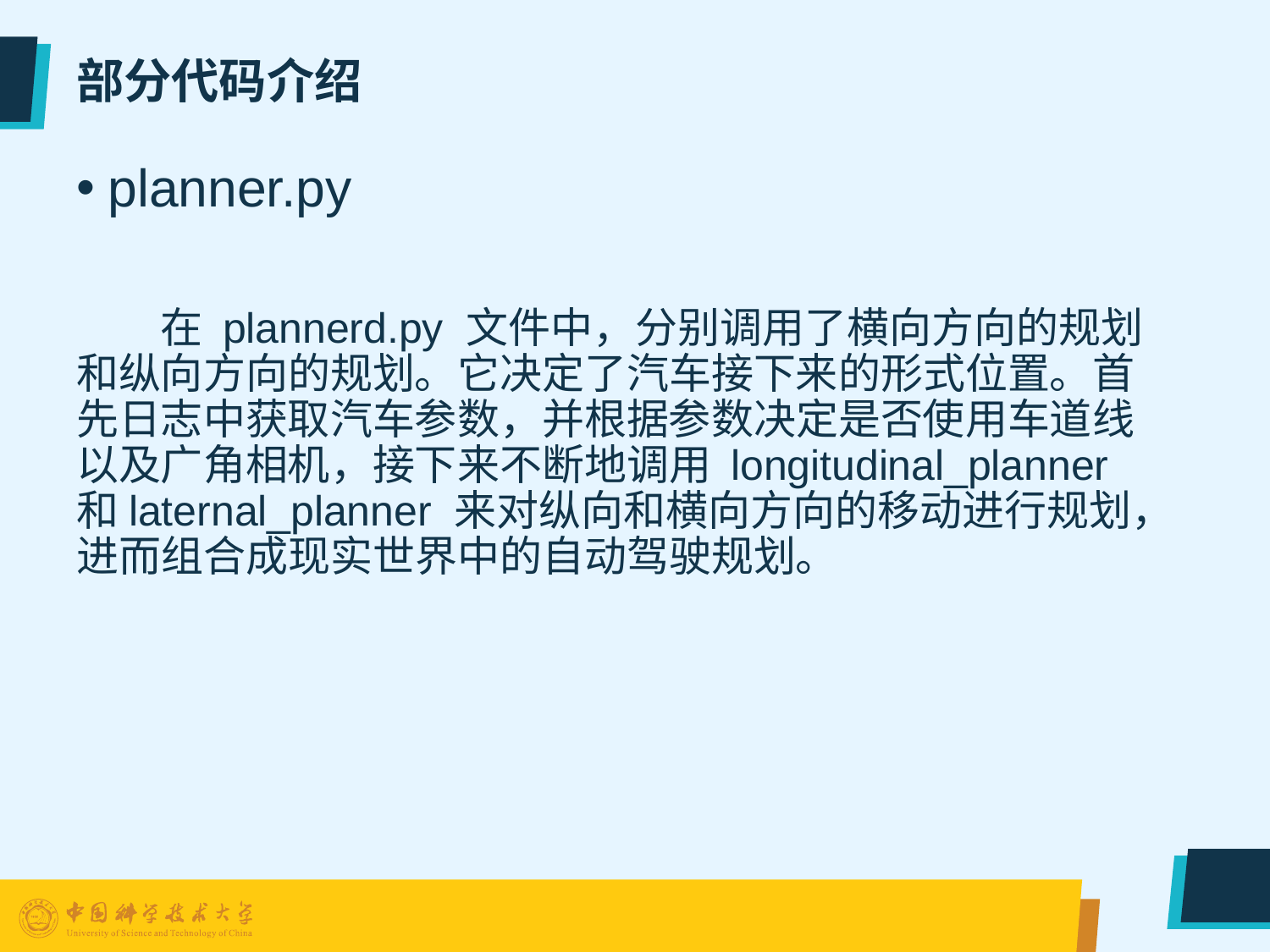

# 部分代码介绍
planner.py

在 plannerd.py 文件中，分别调用了横向方向的规划和纵向方向的规划。它决定了汽车接下来的形式位置。首先日志中获取汽车参数，并根据参数决定是否使用车道线以及广角相机，接下来不断地调用 longitudinal_planner 和laternal_planner 来对纵向和横向方向的移动进行规划，进而组合成现实世界中的自动驾驶规划。
20